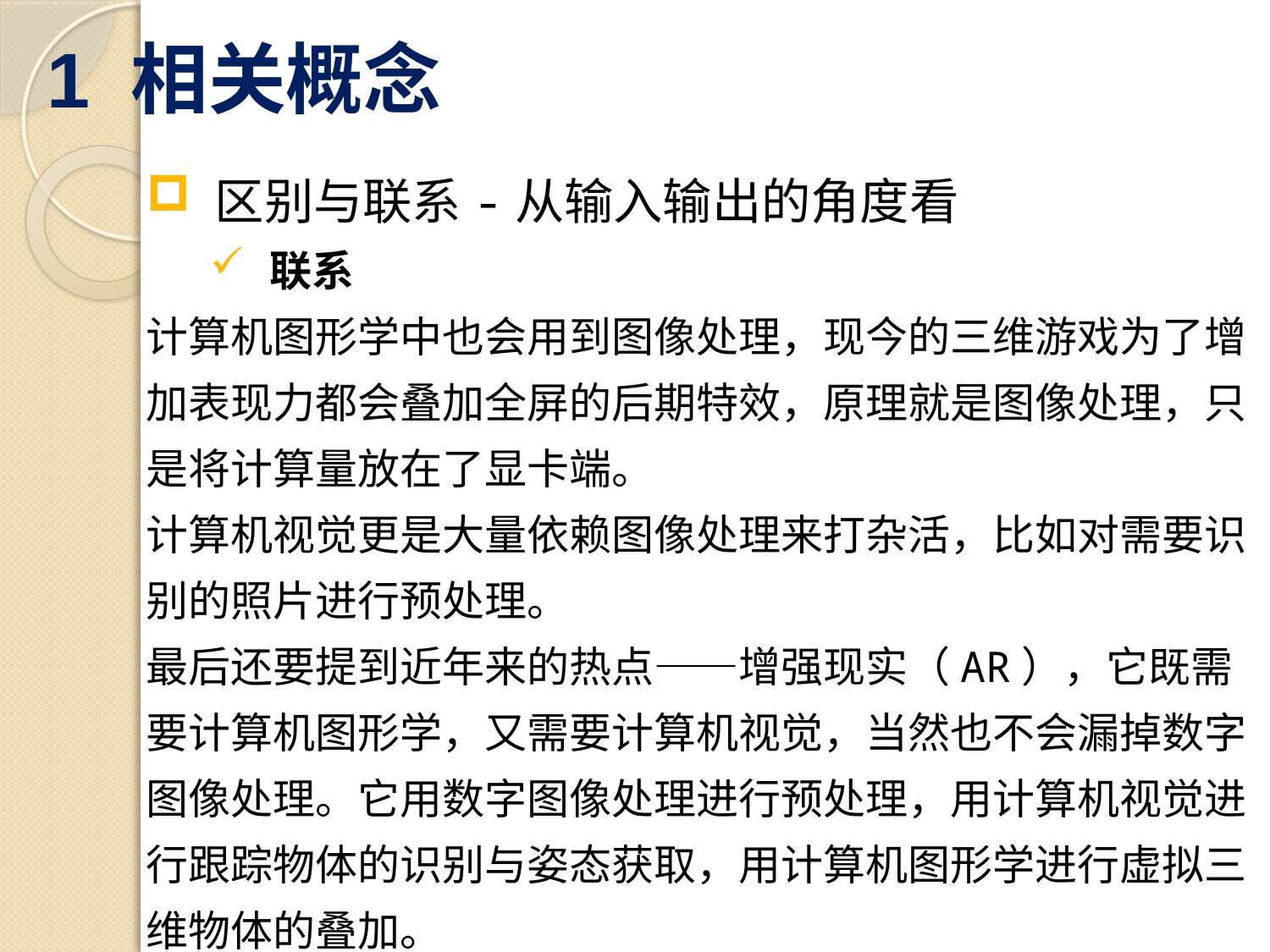

1 相关概念
 区别与联系-从输入输出的角度看
 联系
计算机图形学中也会用到图像处理，现今的三维游戏为了增加表现力都会叠加全屏的后期特效，原理就是图像处理，只是将计算量放在了显卡端。
计算机视觉更是大量依赖图像处理来打杂活，比如对需要识别的照片进行预处理。
最后还要提到近年来的热点——增强现实（AR），它既需要计算机图形学，又需要计算机视觉，当然也不会漏掉数字图像处理。它用数字图像处理进行预处理，用计算机视觉进行跟踪物体的识别与姿态获取，用计算机图形学进行虚拟三维物体的叠加。